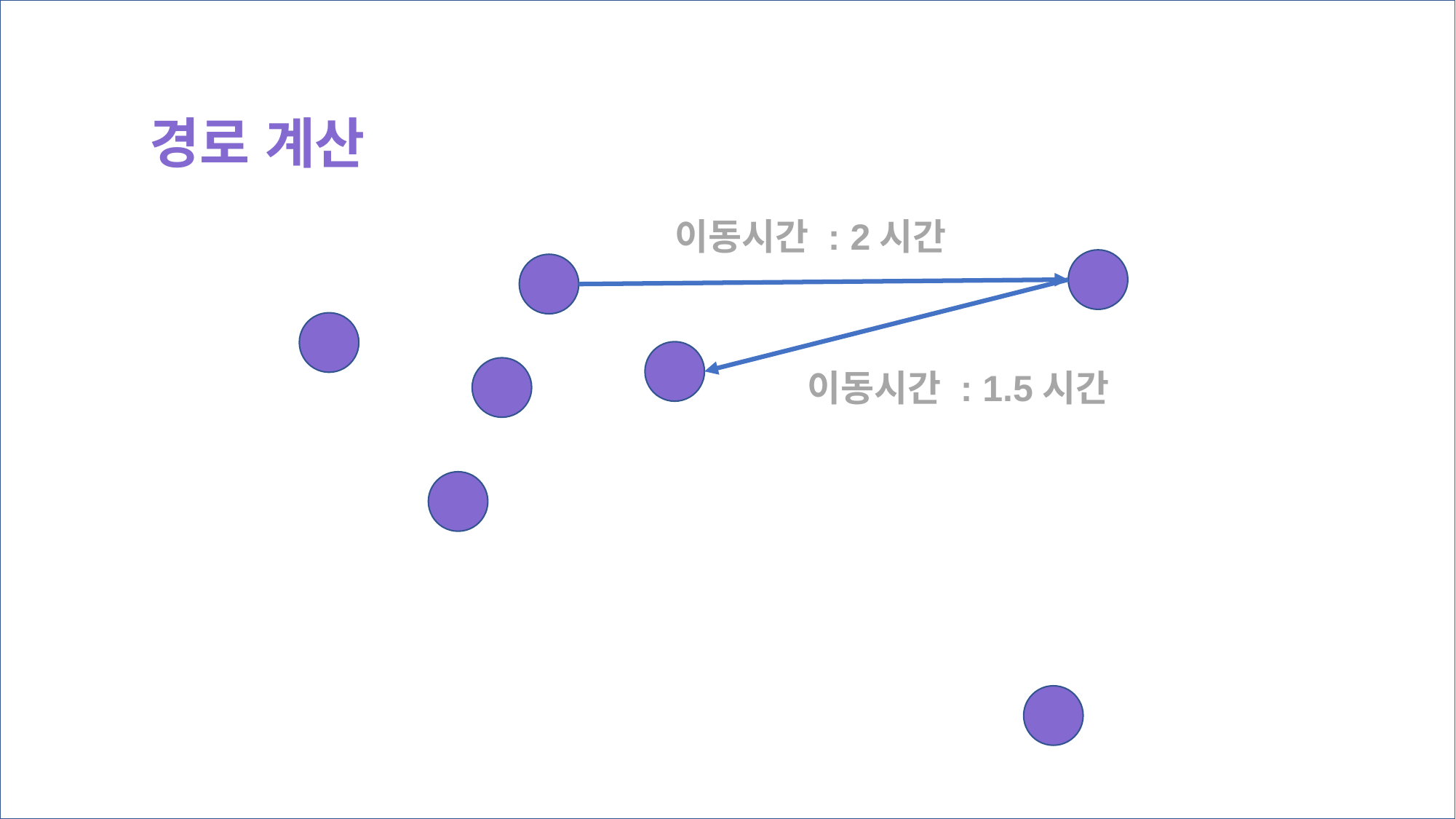

경로 계산
이동시간 : 2시간

이동시간 : 1.5시간